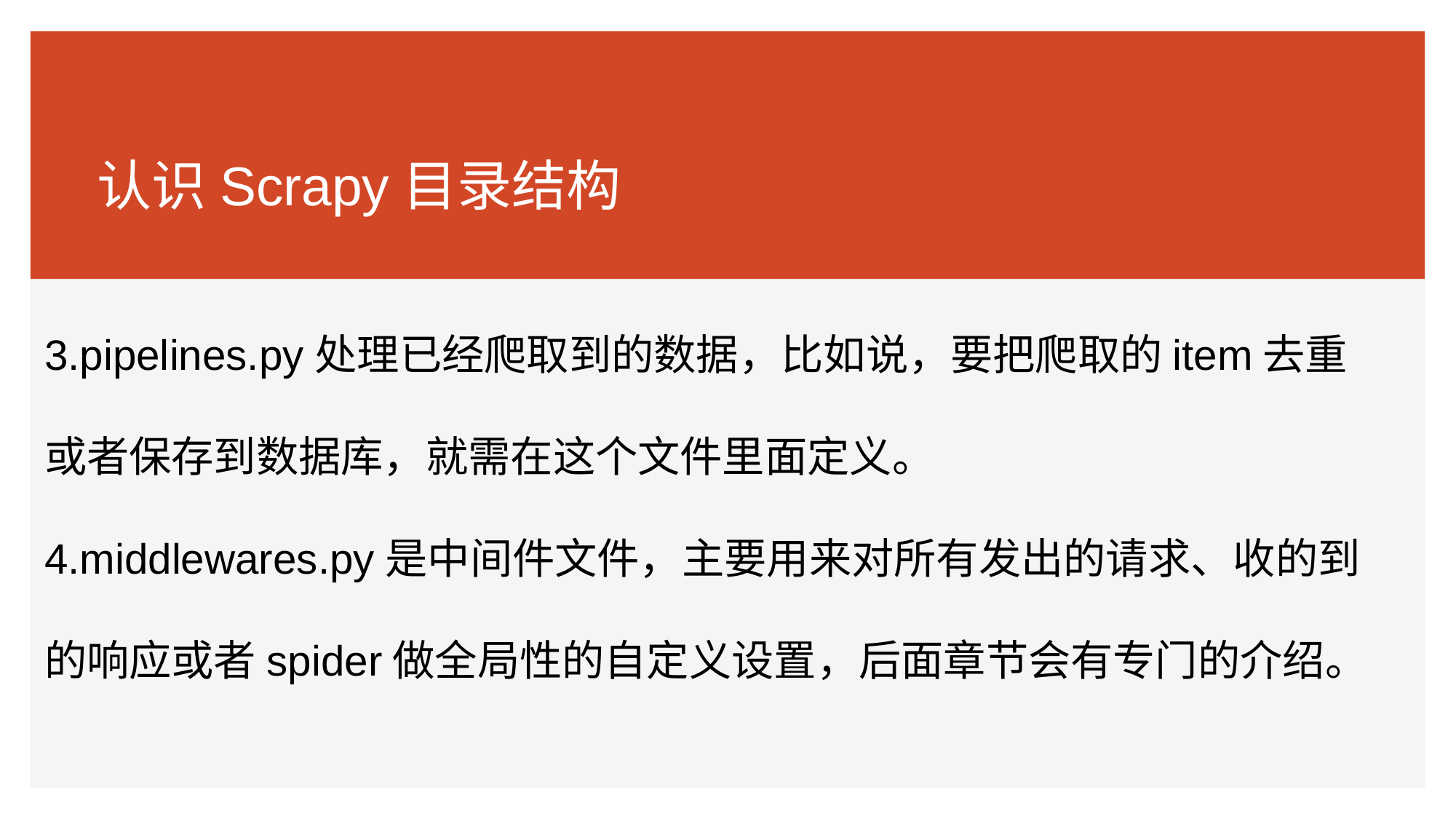

# 认识Scrapy目录结构
3.pipelines.py处理已经爬取到的数据，比如说，要把爬取的item去重或者保存到数据库，就需在这个文件里面定义。
4.middlewares.py是中间件文件，主要用来对所有发出的请求、收的到的响应或者spider做全局性的自定义设置，后面章节会有专门的介绍。